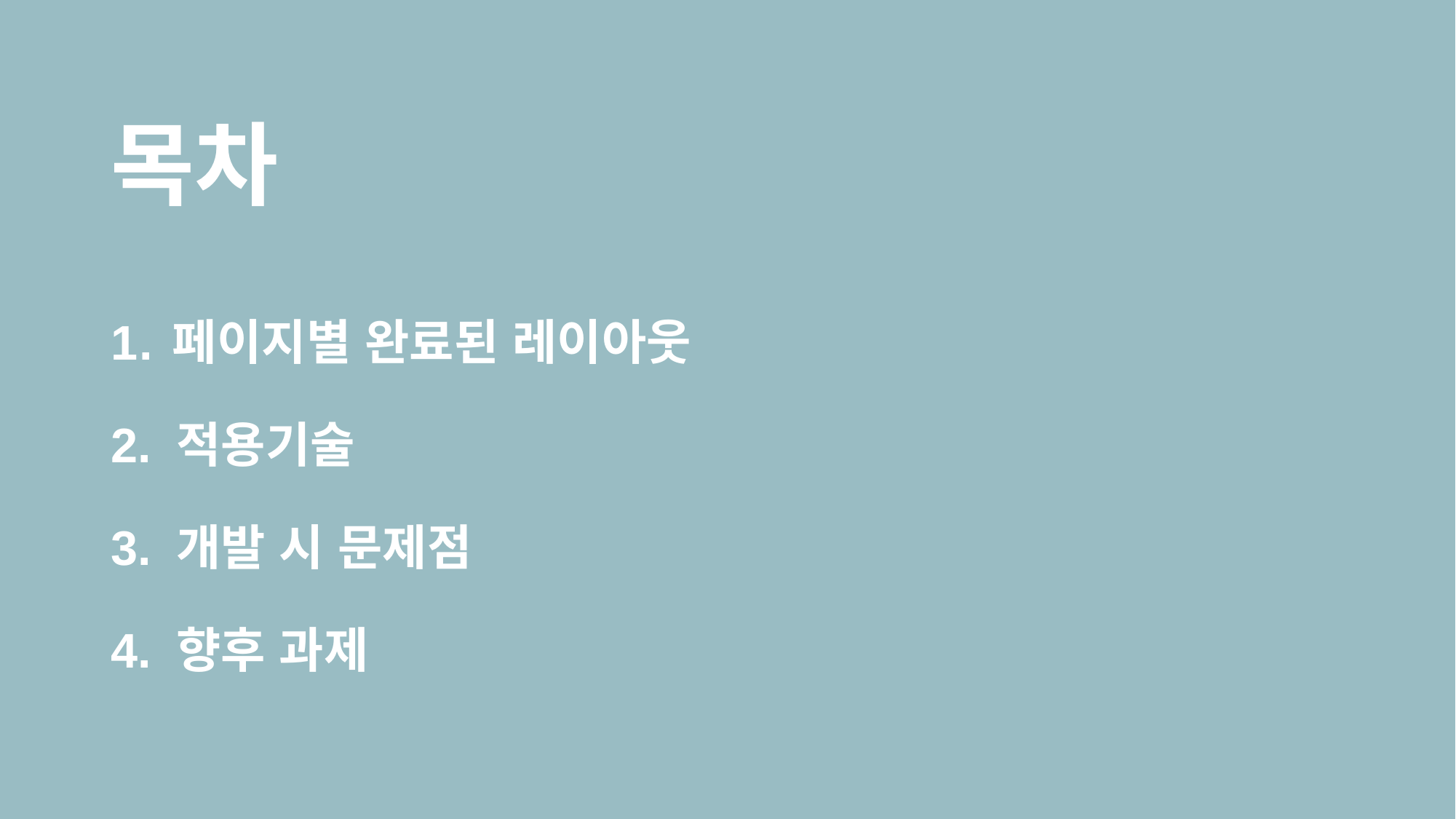

# 목차
페이지별 완료된 레이아웃
2. 적용기술
3. 개발 시 문제점
4. 향후 과제